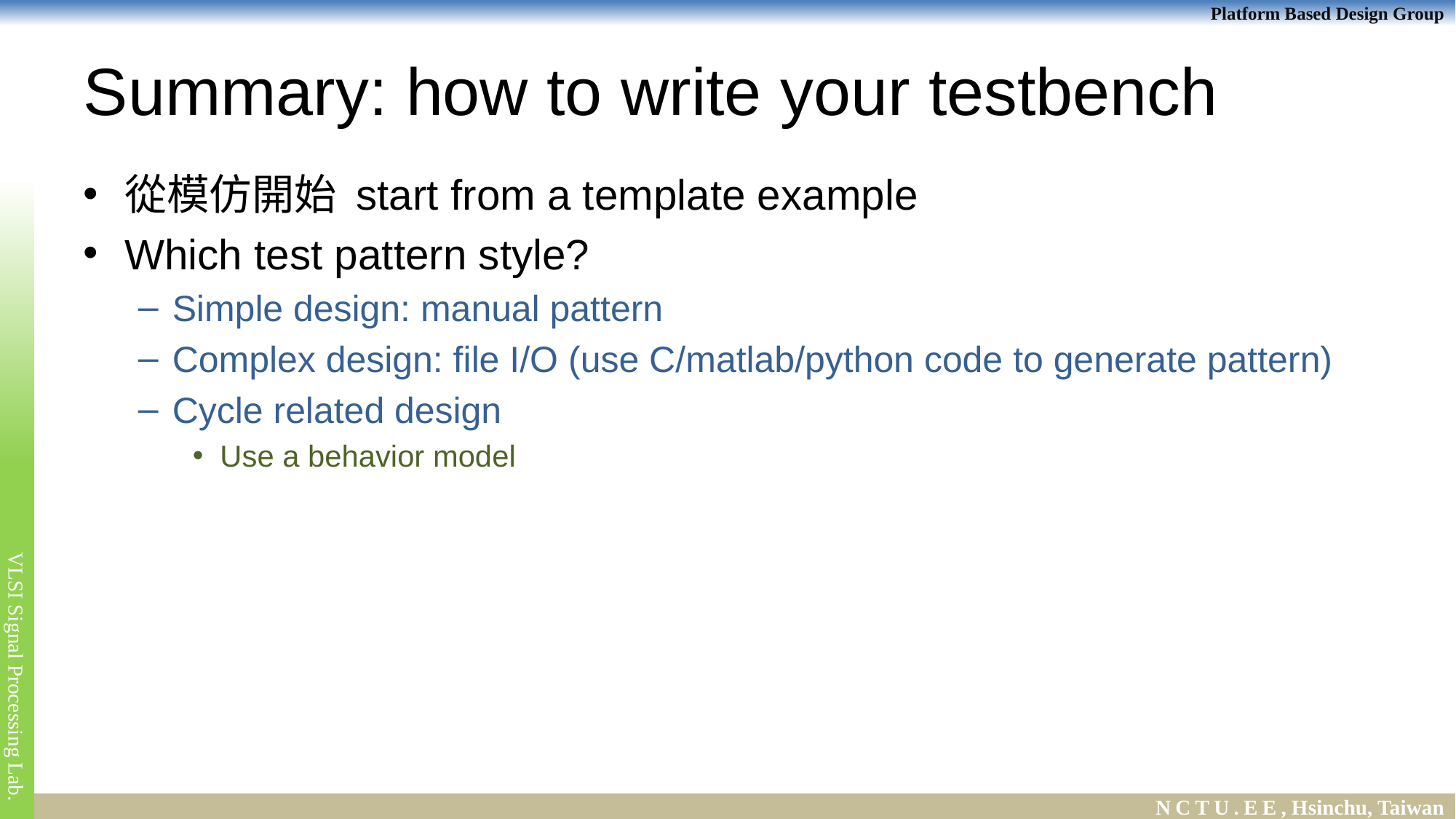

# Summary: how to write your testbench
從模仿開始 start from a template example
Which test pattern style?
Simple design: manual pattern
Complex design: file I/O (use C/matlab/python code to generate pattern)
Cycle related design
Use a behavior model